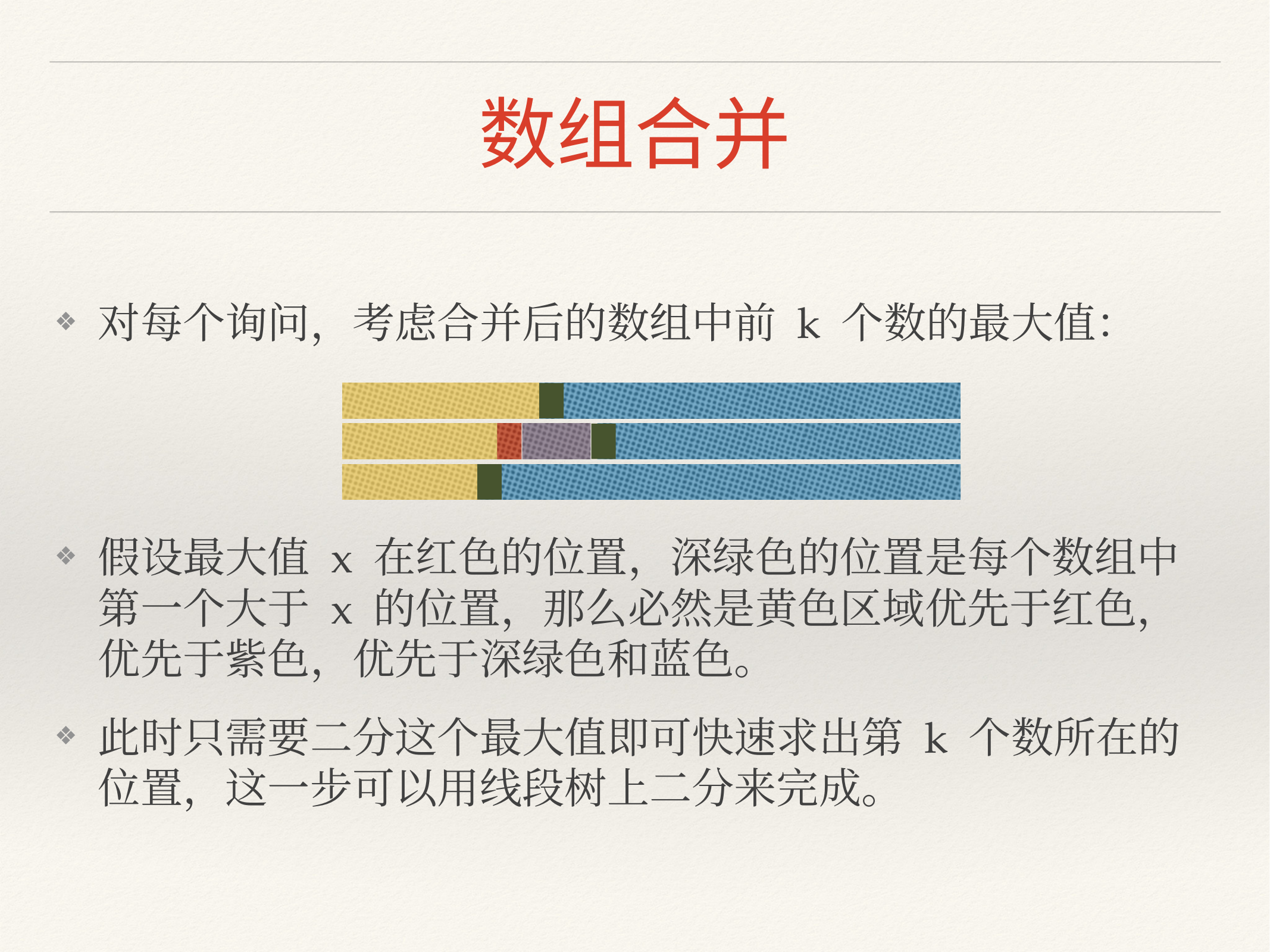

# 数组合并
对每个询问，考虑合并后的数组中前 k 个数的最大值：

假设最大值 x 在红色的位置，深绿色的位置是每个数组中第一个大于 x 的位置，那么必然是黄色区域优先于红色，优先于紫色，优先于深绿色和蓝色。
此时只需要二分这个最大值即可快速求出第 k 个数所在的位置，这一步可以用线段树上二分来完成。